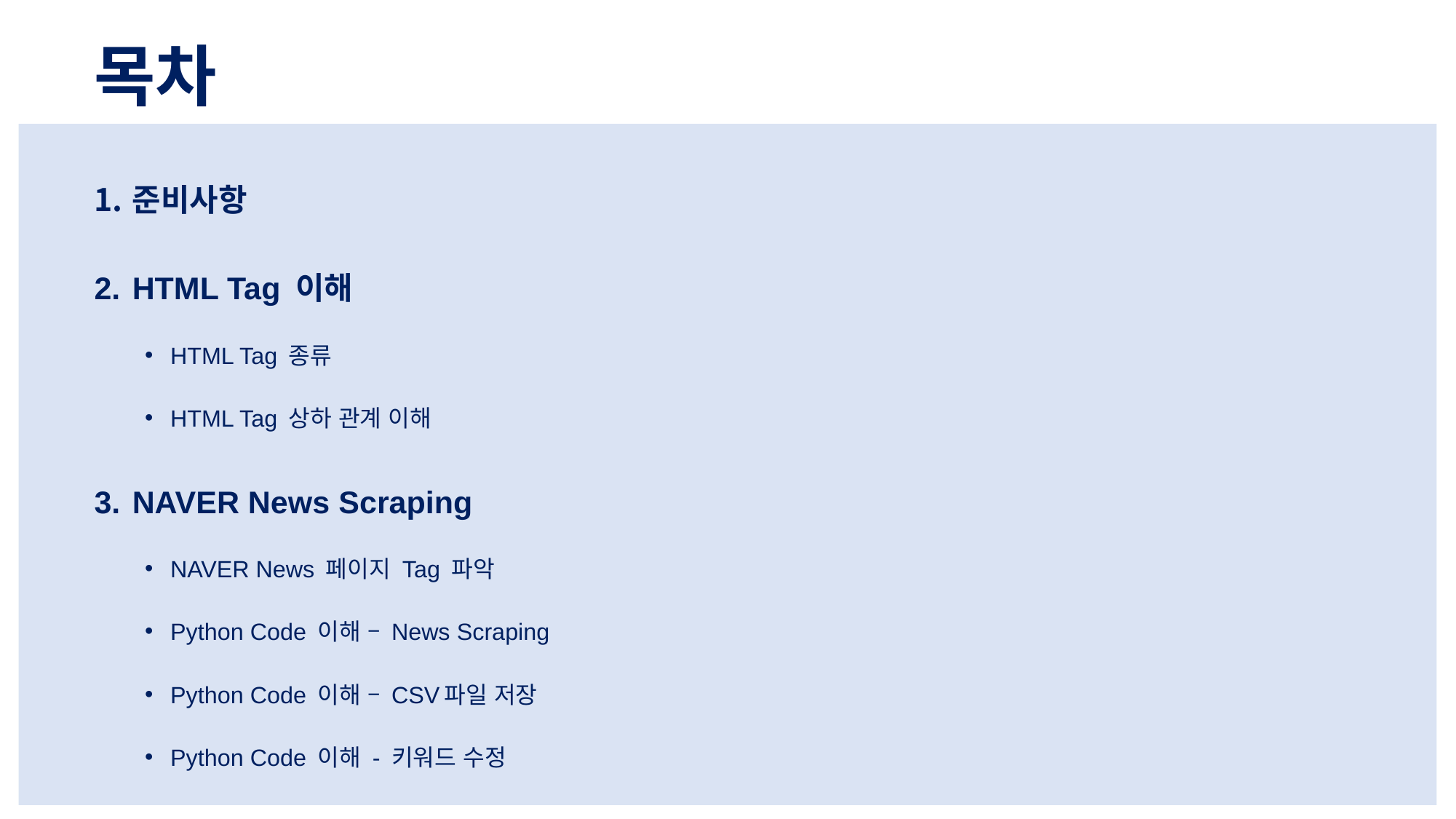

# 목차

준비사항
HTML Tag 이해
HTML Tag 종류
HTML Tag 상하 관계 이해
NAVER News Scraping
NAVER News 페이지 Tag 파악
Python Code 이해 – News Scraping
Python Code 이해 – CSV파일 저장
Python Code 이해 - 키워드 수정